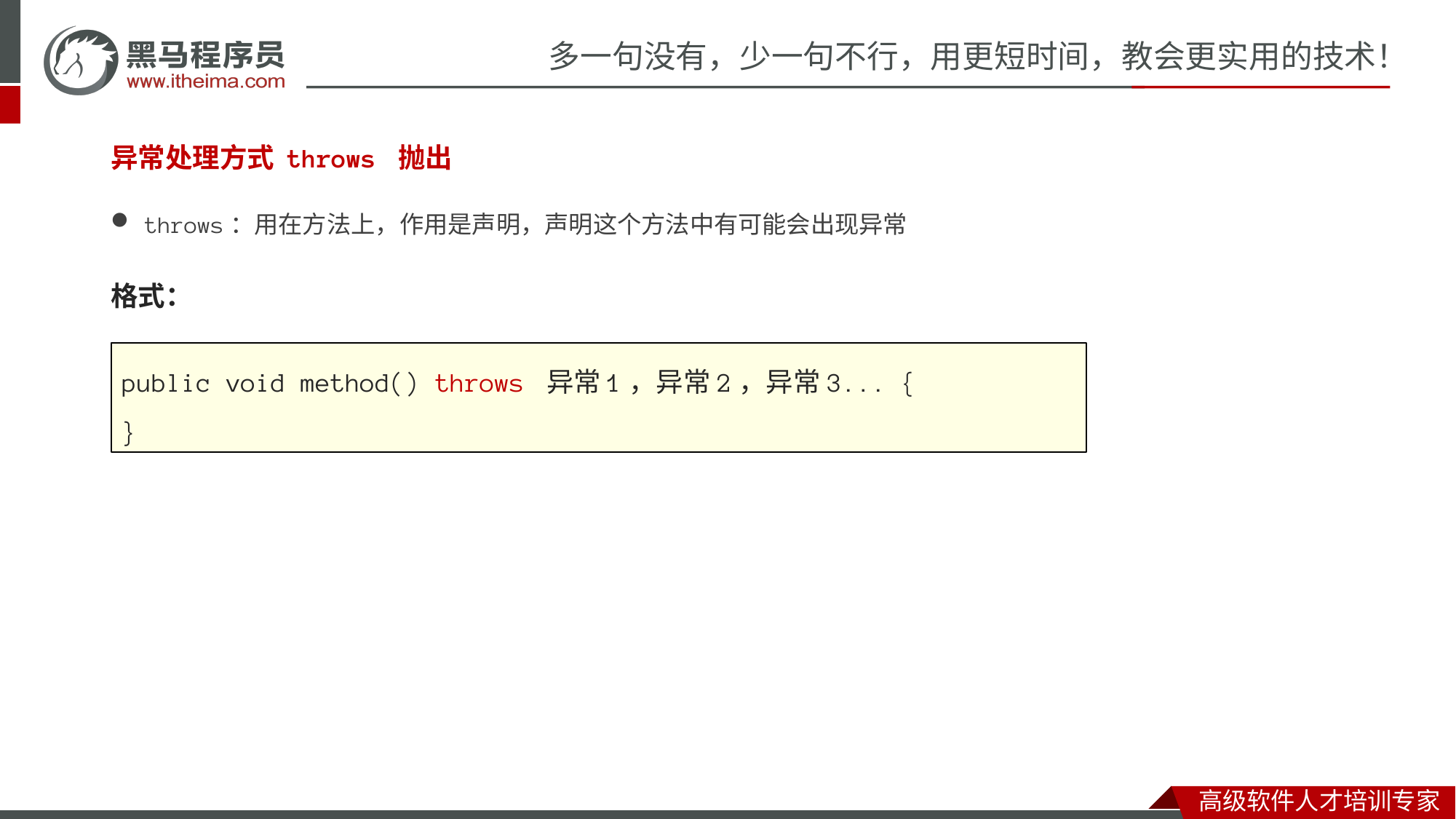

异常处理方式 throws 抛出
throws：用在方法上，作用是声明，声明这个方法中有可能会出现异常
格式：
public void method() throws 异常1，异常2，异常3... {
}